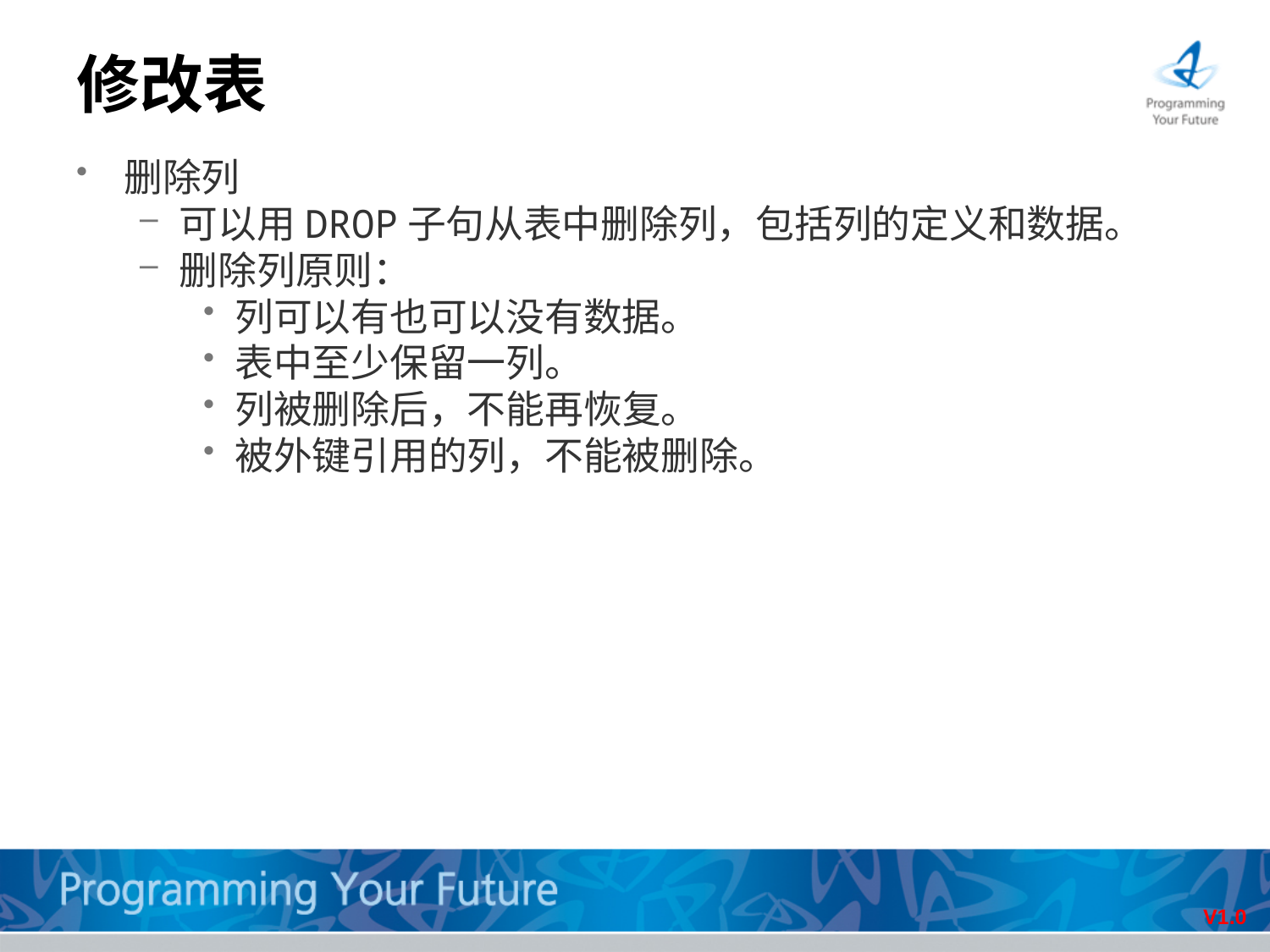

# 修改表
删除列
可以用DROP子句从表中删除列，包括列的定义和数据。
删除列原则：
列可以有也可以没有数据。
表中至少保留一列。
列被删除后，不能再恢复。
被外键引用的列，不能被删除。